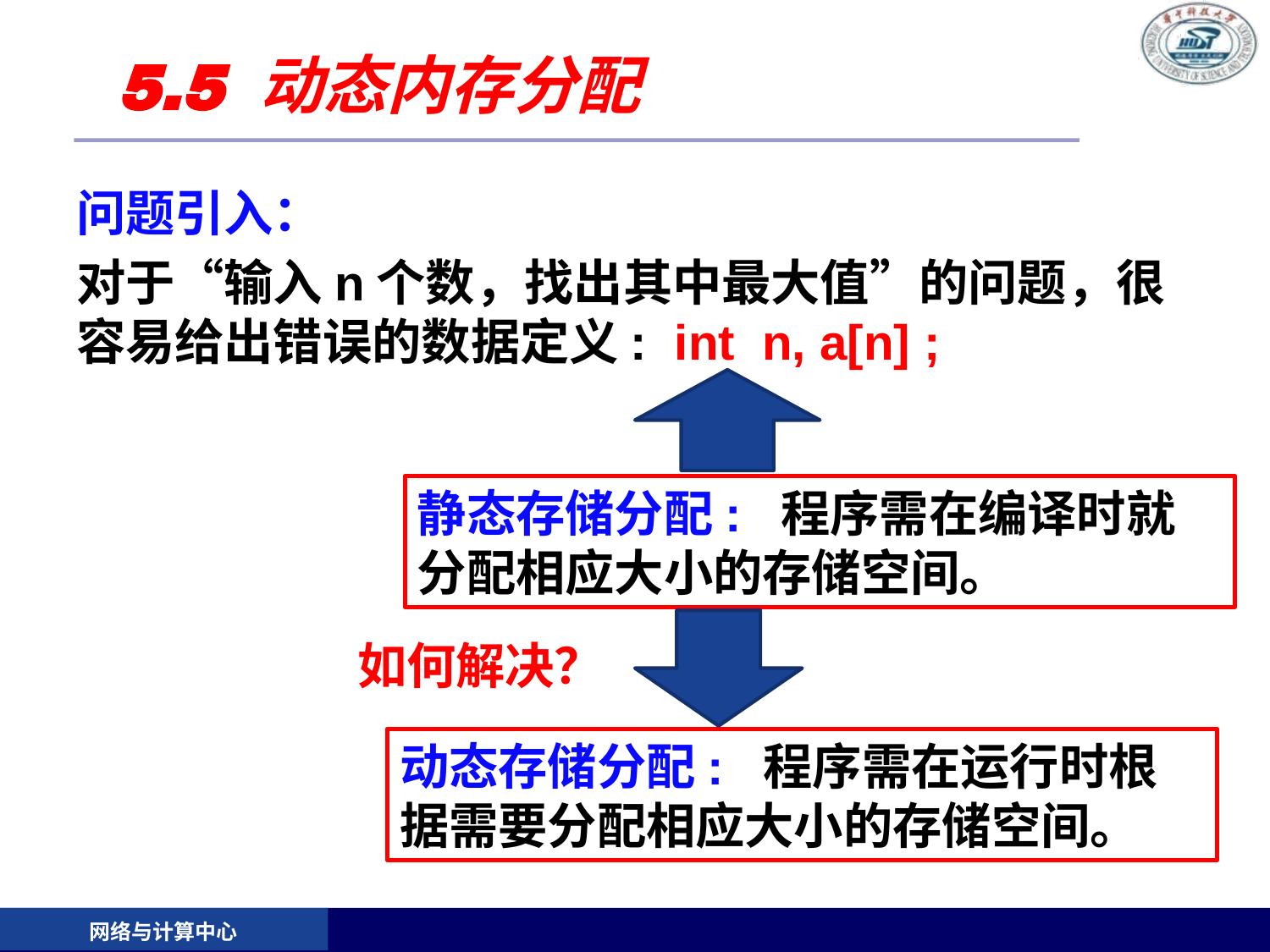

# 5.5 动态内存分配
问题引入：
对于“输入n个数，找出其中最大值”的问题，很容易给出错误的数据定义:  int  n, a[n] ;

静态存储分配:  程序需在编译时就分配相应大小的存储空间。

如何解决？
动态存储分配:  程序需在运行时根据需要分配相应大小的存储空间。
网络与计算中心